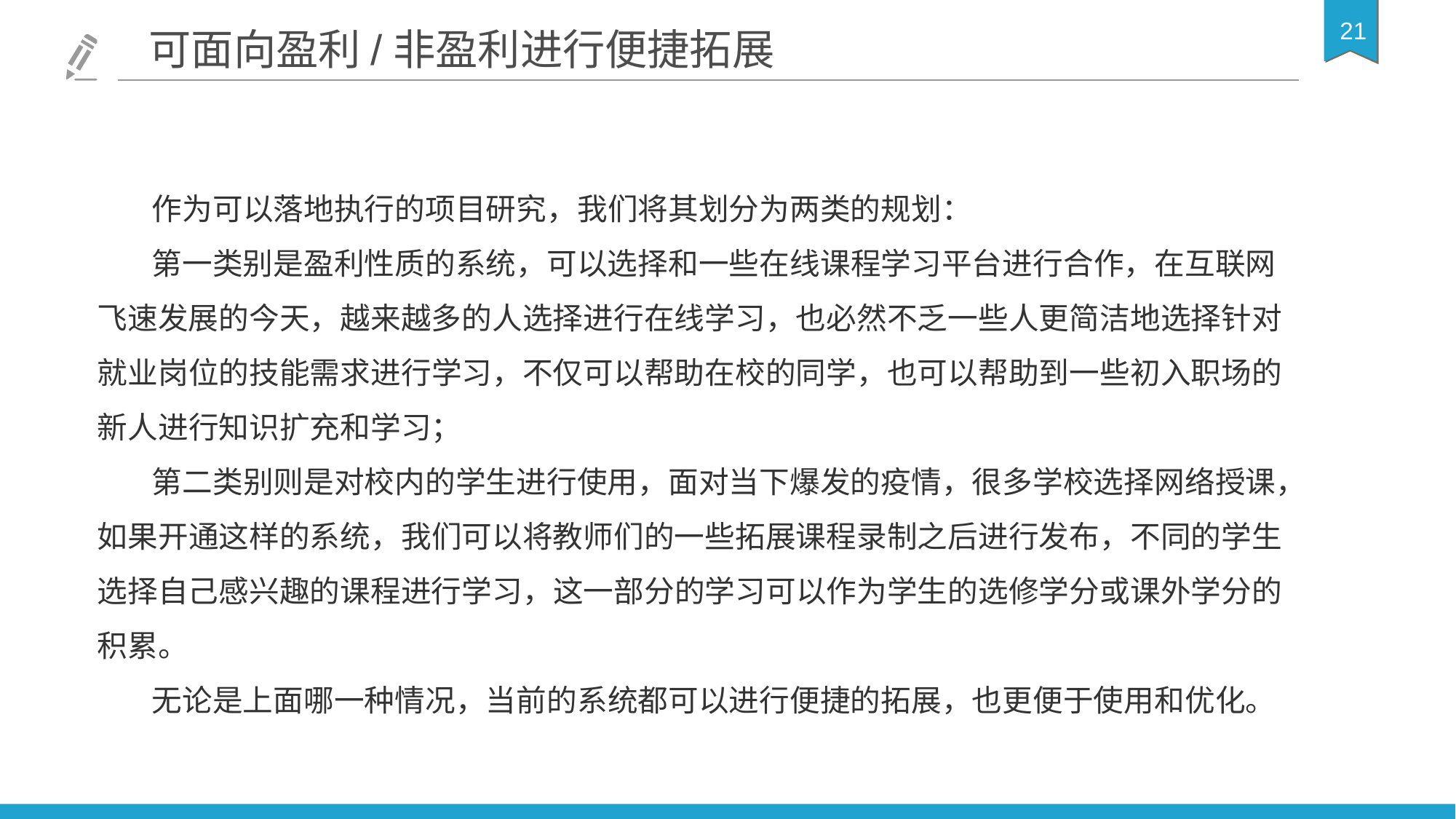

可面向盈利/非盈利进行便捷拓展

作为可以落地执行的项目研究，我们将其划分为两类的规划：
第一类别是盈利性质的系统，可以选择和一些在线课程学习平台进行合作，在互联网飞速发展的今天，越来越多的人选择进行在线学习，也必然不乏一些人更简洁地选择针对就业岗位的技能需求进行学习，不仅可以帮助在校的同学，也可以帮助到一些初入职场的新人进行知识扩充和学习；
第二类别则是对校内的学生进行使用，面对当下爆发的疫情，很多学校选择网络授课，如果开通这样的系统，我们可以将教师们的一些拓展课程录制之后进行发布，不同的学生选择自己感兴趣的课程进行学习，这一部分的学习可以作为学生的选修学分或课外学分的积累。
无论是上面哪一种情况，当前的系统都可以进行便捷的拓展，也更便于使用和优化。